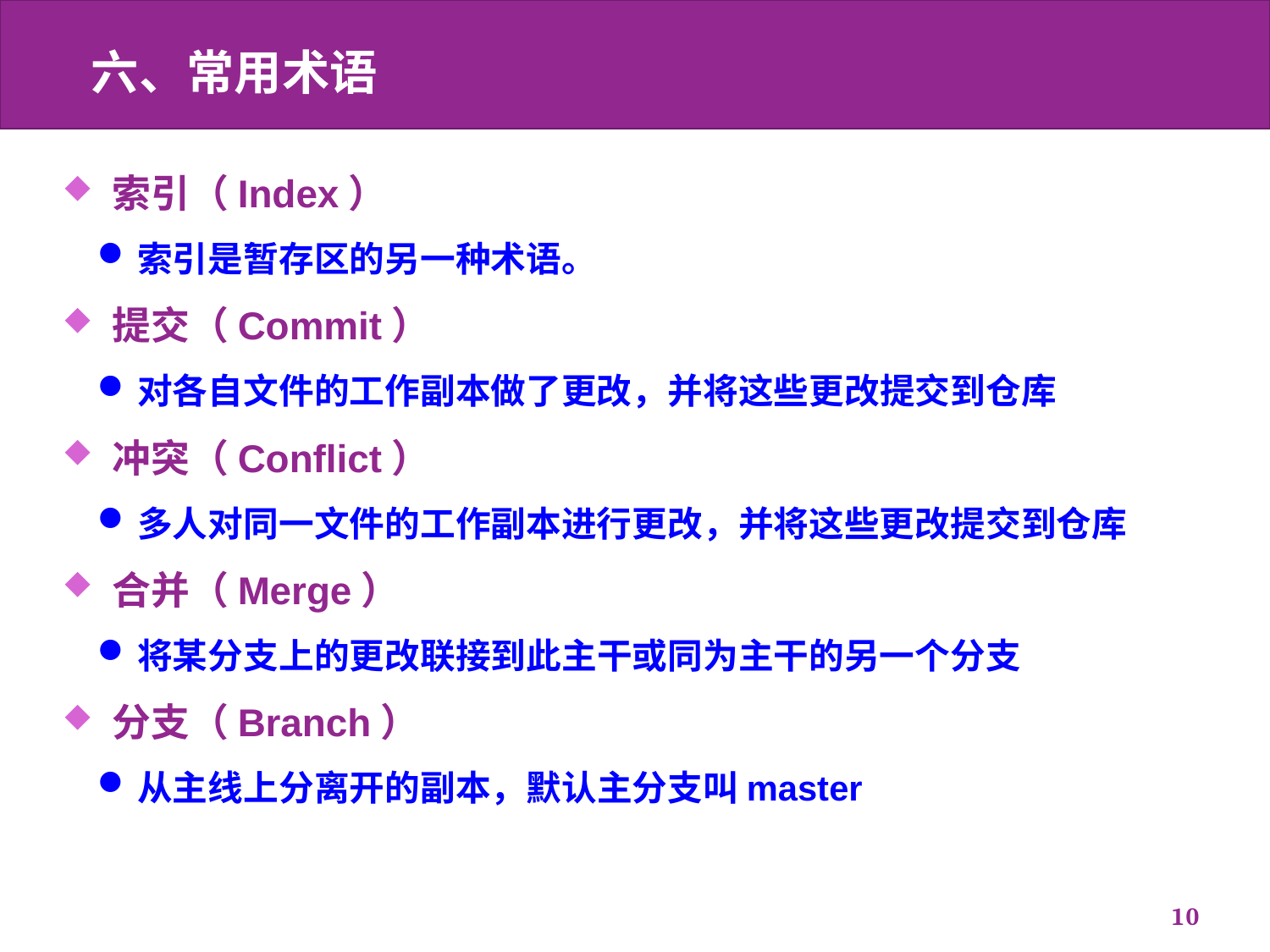

# 六、常用术语
索引（Index）
索引是暂存区的另一种术语。
提交（Commit）
对各自文件的工作副本做了更改，并将这些更改提交到仓库
冲突（Conflict）
多人对同一文件的工作副本进行更改，并将这些更改提交到仓库
合并（Merge）
将某分支上的更改联接到此主干或同为主干的另一个分支
分支（Branch）
从主线上分离开的副本，默认主分支叫master

10